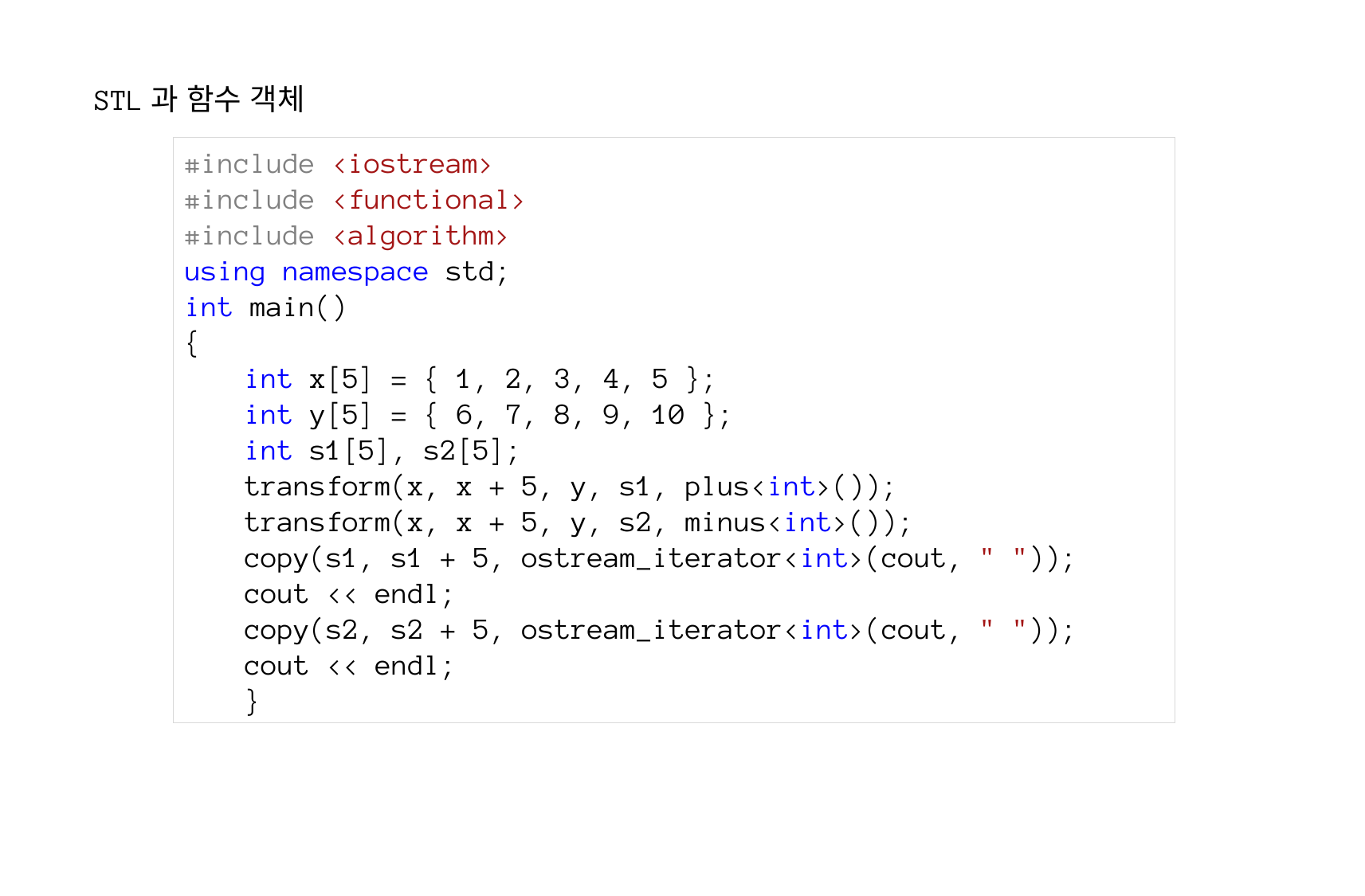

STL과 함수 객체
#include <iostream>
#include <functional>
#include <algorithm>
using namespace std;
int main()
{
int x[5] = { 1, 2, 3, 4, 5 };
int y[5] = { 6, 7, 8, 9, 10 };
int s1[5], s2[5];
transform(x, x + 5, y, s1, plus<int>());
transform(x, x + 5, y, s2, minus<int>());
copy(s1, s1 + 5, ostream_iterator<int>(cout, " "));
cout << endl;
copy(s2, s2 + 5, ostream_iterator<int>(cout, " "));
cout << endl;
}